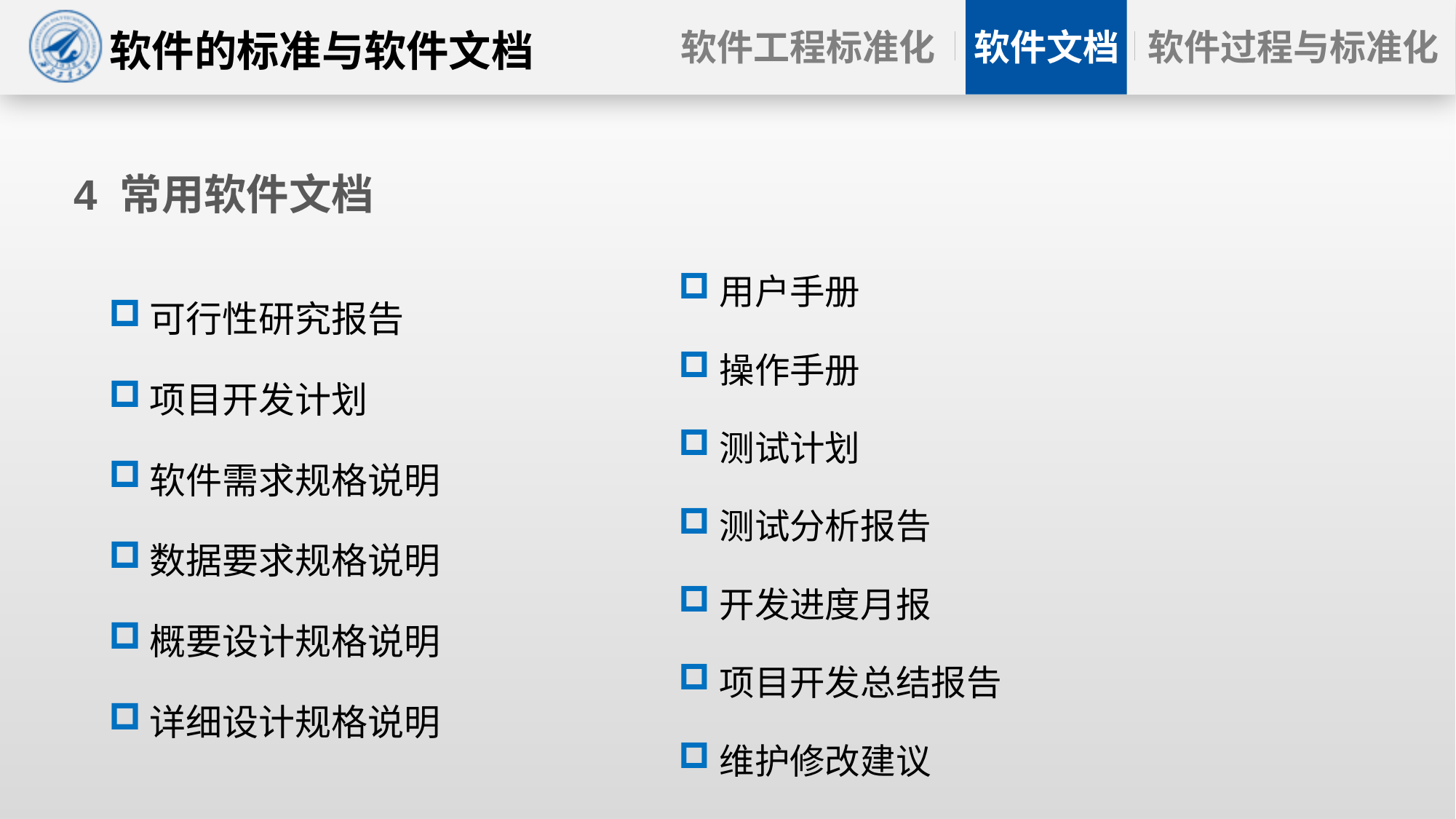

# 4 常用软件文档
用户手册
操作手册
测试计划
测试分析报告
开发进度月报
项目开发总结报告
维护修改建议
可行性研究报告
项目开发计划
软件需求规格说明
数据要求规格说明
概要设计规格说明
详细设计规格说明